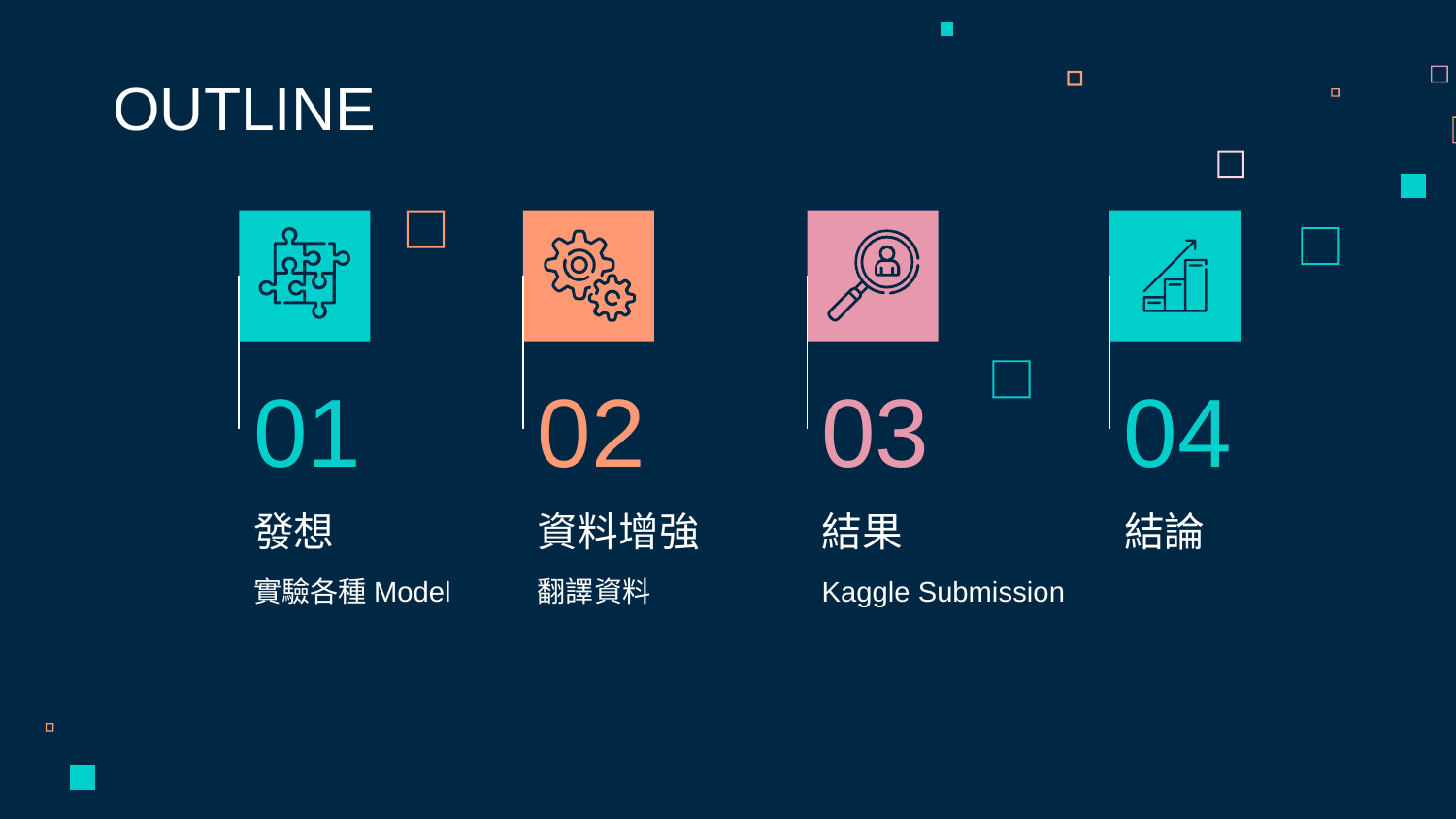

OUTLINE

01
02
03
04
# 發想
資料增強
結果
結論
實驗各種Model

翻譯資料
Kaggle Submission